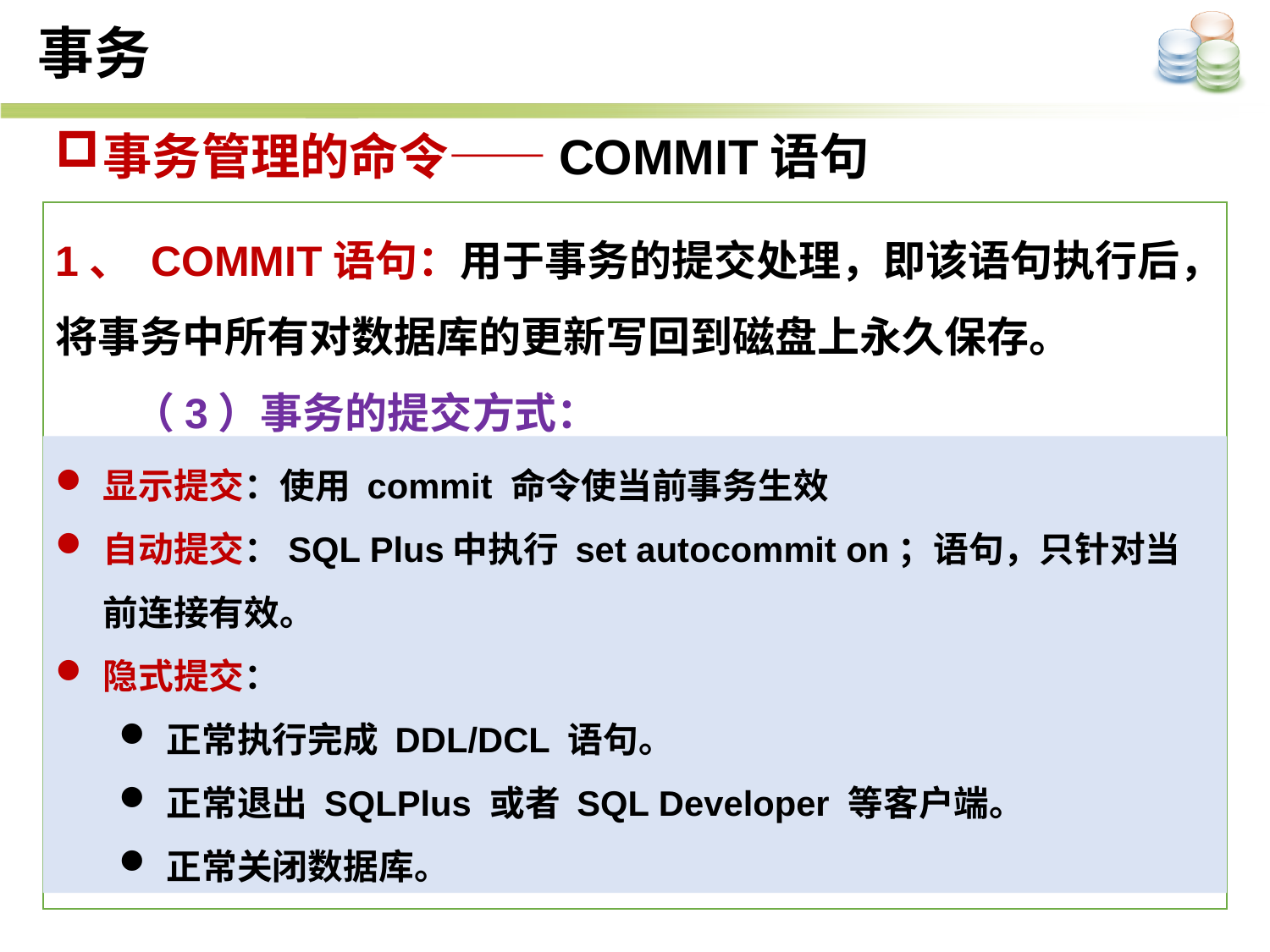

事务
事务管理的命令——COMMIT语句
1、 COMMIT语句：用于事务的提交处理，即该语句执行后，将事务中所有对数据库的更新写回到磁盘上永久保存。
       （3）事务的提交方式：
：

显示提交：使用 commit 命令使当前事务生效
自动提交：SQL Plus中执行 set autocommit on；语句，只针对当前连接有效。
隐式提交：
正常执行完成 DDL/DCL 语句。
正常退出 SQLPlus 或者 SQL Developer 等客户端。
正常关闭数据库。
20